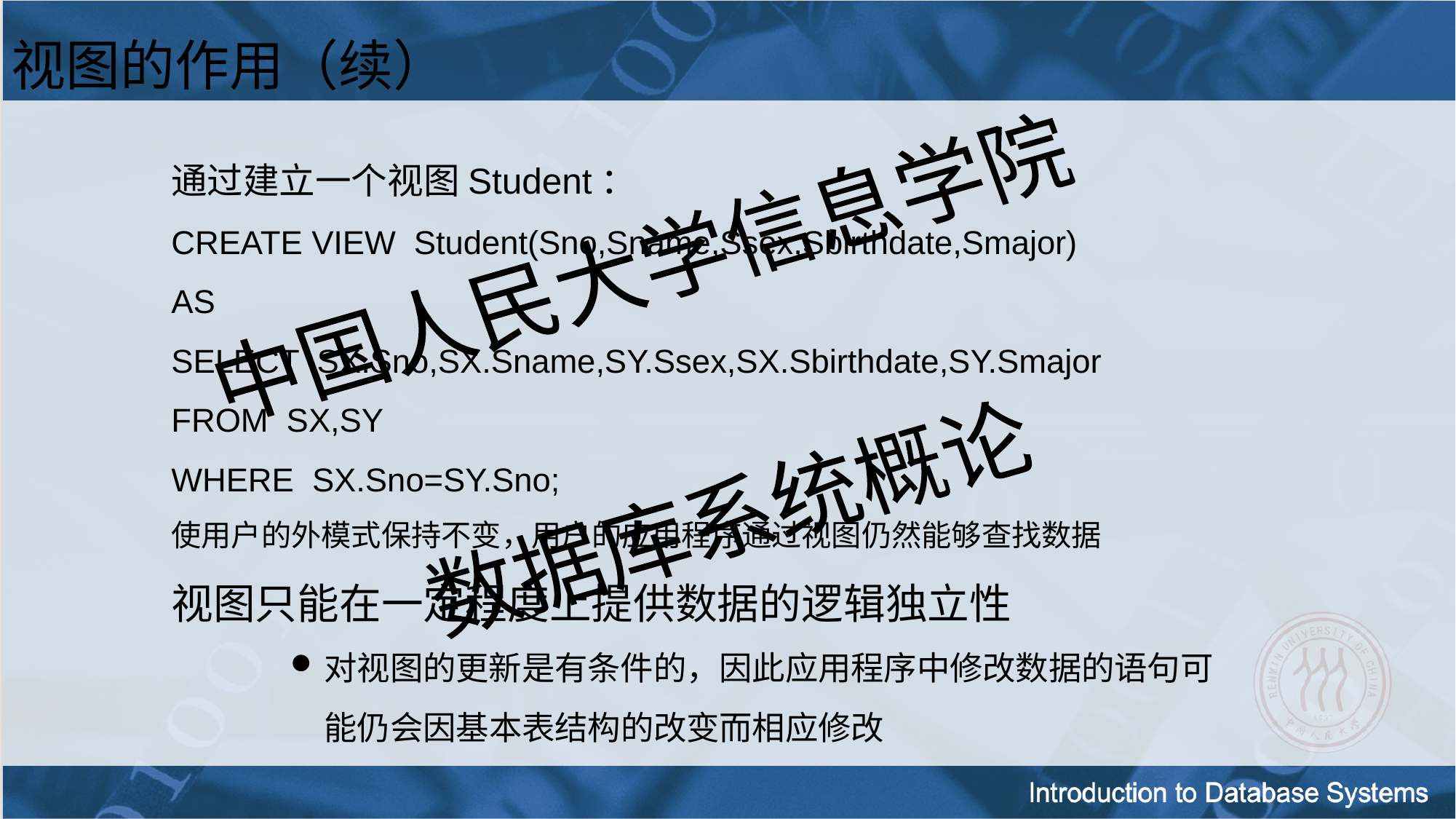

视图的作用（续）
通过建立一个视图Student：
CREATE VIEW  Student(Sno,Sname,Ssex,Sbirthdate,Smajor)
AS
SELECT  SX.Sno,SX.Sname,SY.Ssex,SX.Sbirthdate,SY.Smajor
FROM  SX,SY
WHERE  SX.Sno=SY.Sno;
使用户的外模式保持不变，用户的应用程序通过视图仍然能够查找数据
视图只能在一定程度上提供数据的逻辑独立性
对视图的更新是有条件的，因此应用程序中修改数据的语句可能仍会因基本表结构的改变而相应修改